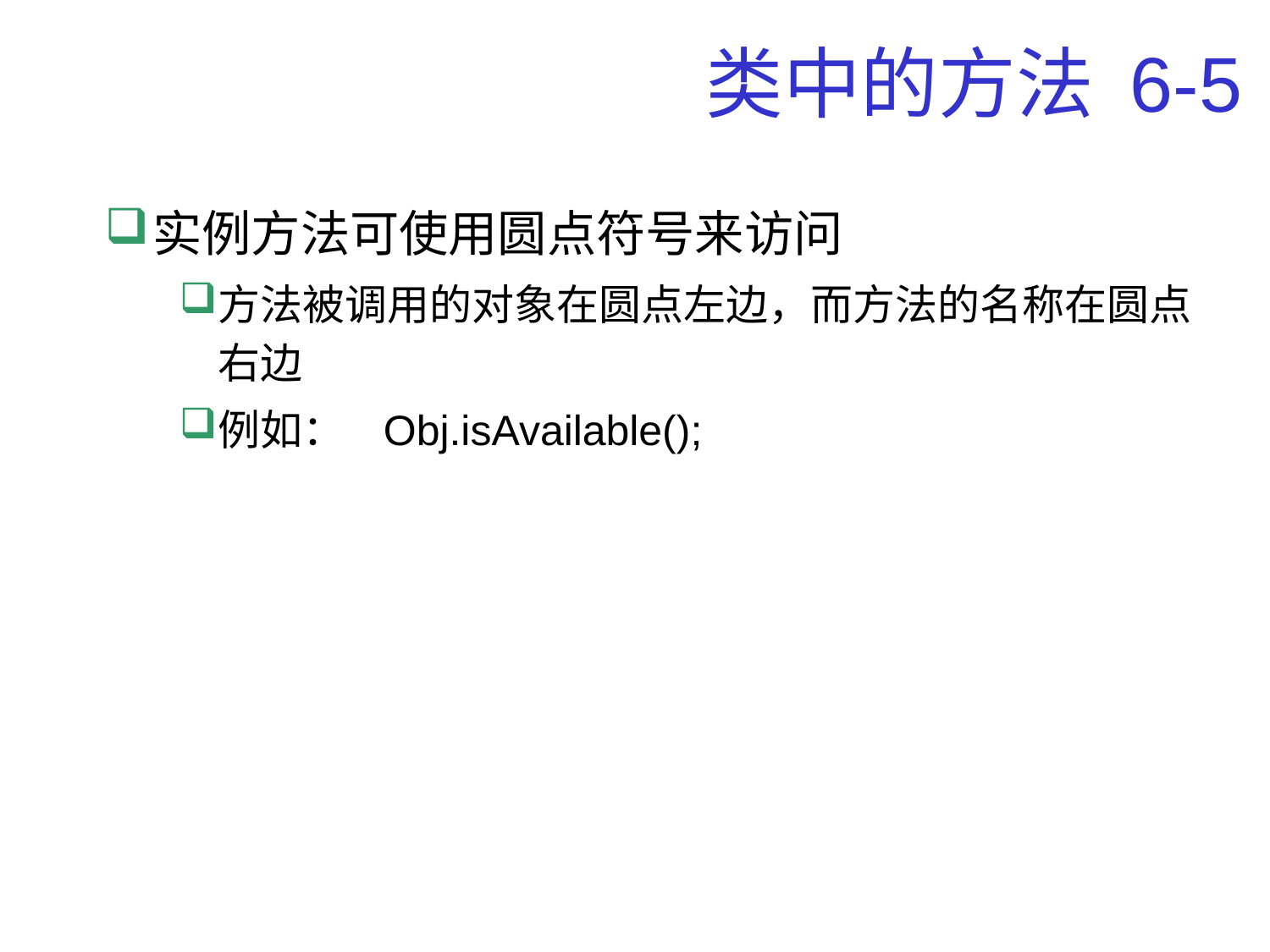

# 类中的方法 6-5
实例方法可使用圆点符号来访问
方法被调用的对象在圆点左边，而方法的名称在圆点右边
例如：   Obj.isAvailable();

22